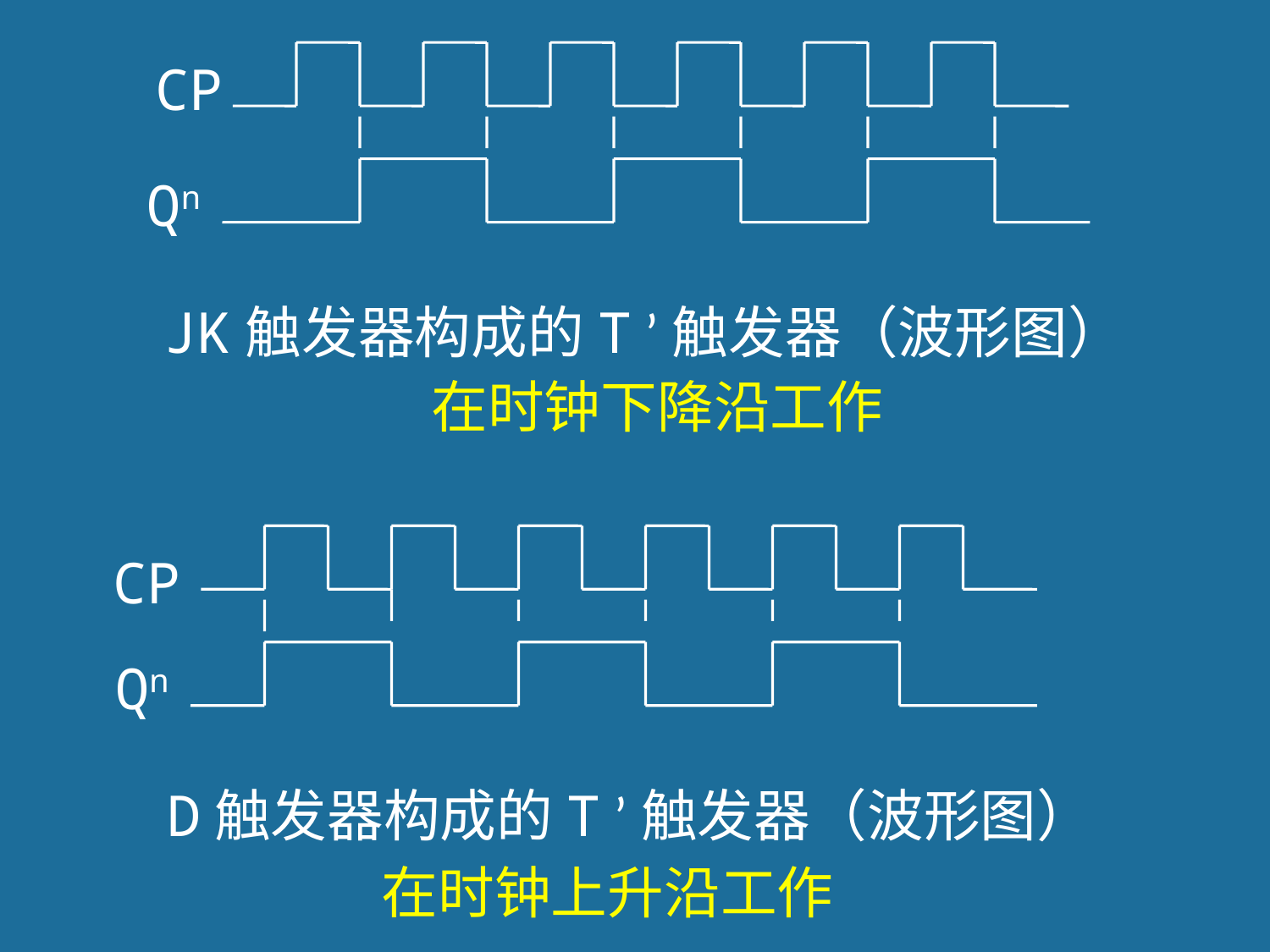

CP

Qn

JK触发器构成的T ’触发器（波形图）
在时钟下降沿工作

CP

Qn

D触发器构成的T ’触发器（波形图）
在时钟上升沿工作
144